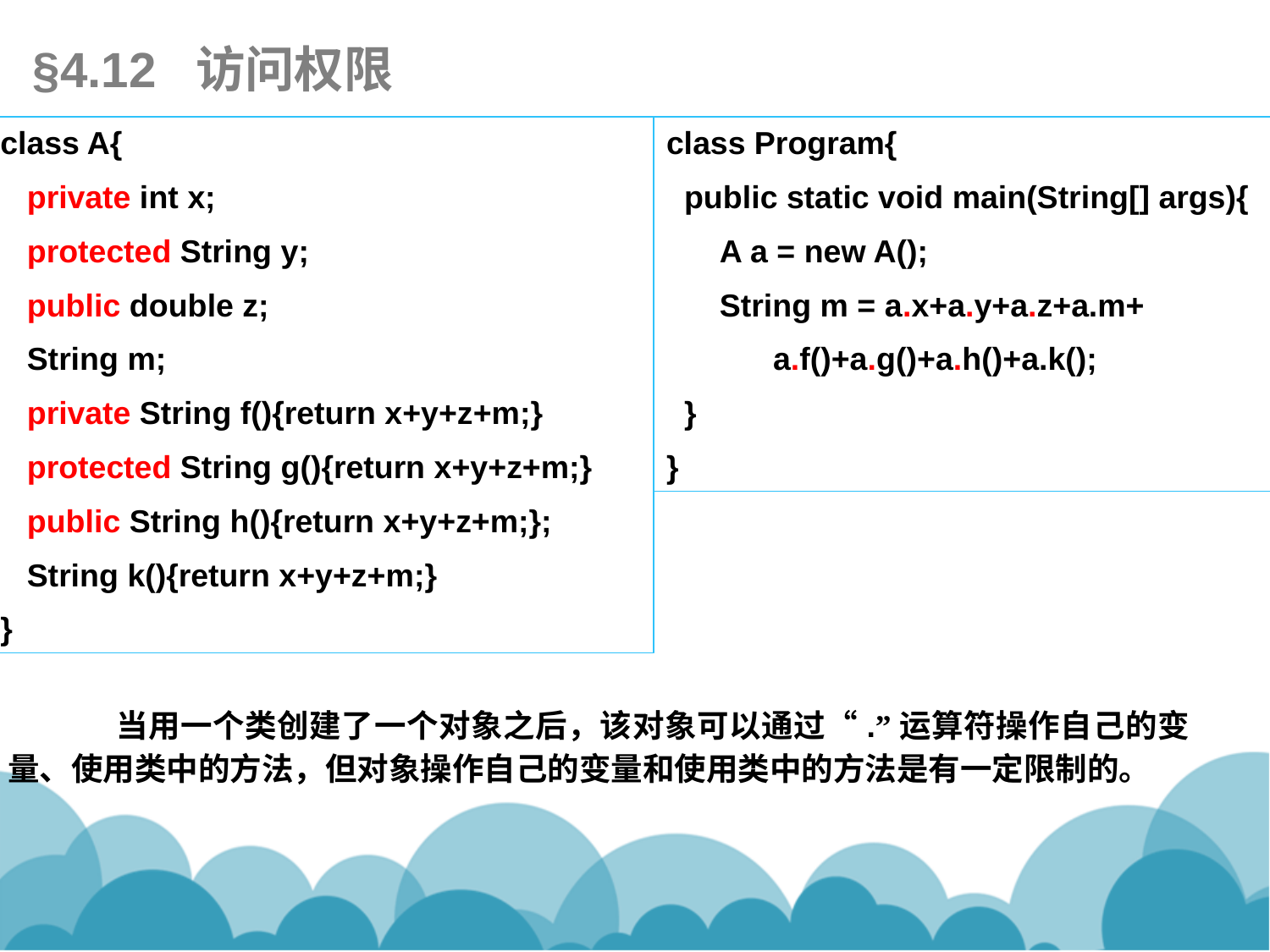

§4.12  访问权限
class A{
   private int x;
   protected String y;
   public double z;
   String m;
   private String f(){return x+y+z+m;}
   protected String g(){return x+y+z+m;}
   public String h(){return x+y+z+m;};
   String k(){return x+y+z+m;}
}
class Program{
  public static void main(String[] args){
      A a = new A();
      String m = a.x+a.y+a.z+a.m+
            a.f()+a.g()+a.h()+a.k();
  }
}
       当用一个类创建了一个对象之后，该对象可以通过“.”运算符操作自己的变量、使用类中的方法，但对象操作自己的变量和使用类中的方法是有一定限制的。
116